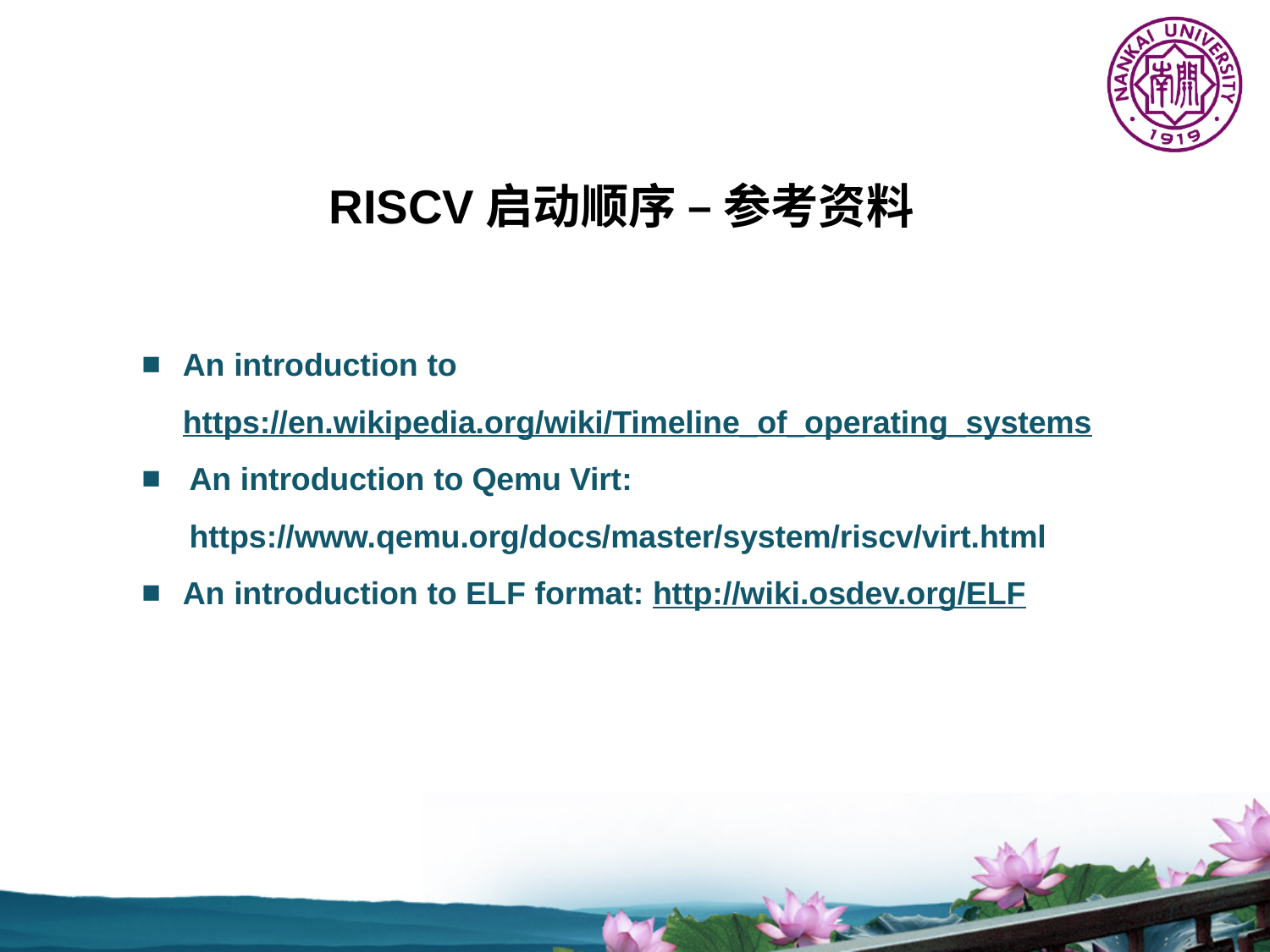

# RISCV启动顺序 – 参考资料

An introduction to https://en.wikipedia.org/wiki/Timeline_of_operating_systems
An introduction to Qemu Virt: https://www.qemu.org/docs/master/system/riscv/virt.html
An introduction to ELF format: http://wiki.osdev.org/ELF